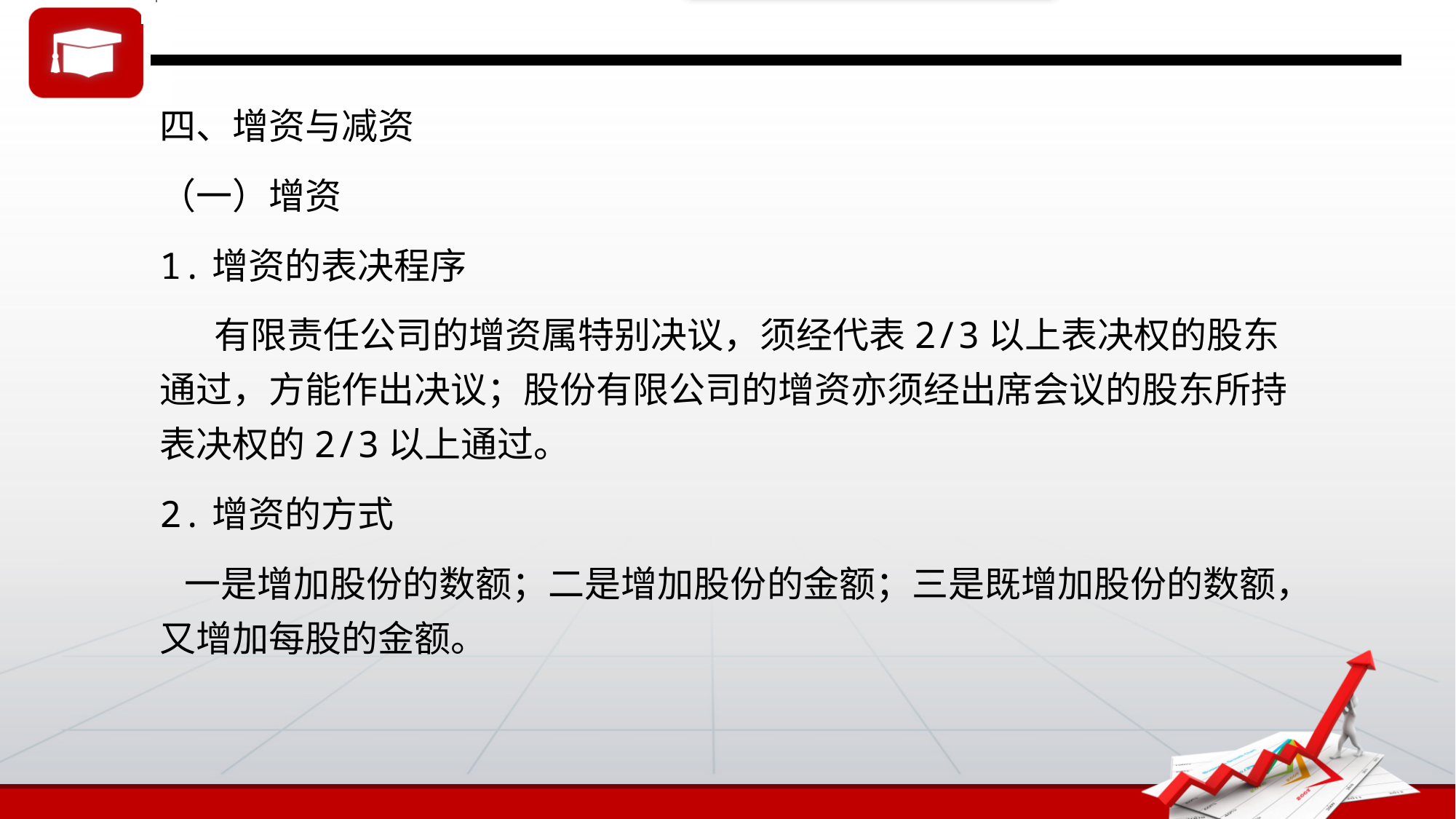

四、增资与减资
（一）增资
1.增资的表决程序
有限责任公司的增资属特别决议，须经代表2/3以上表决权的股东通过，方能作出决议；股份有限公司的增资亦须经出席会议的股东所持表决权的2/3以上通过。
2.增资的方式
  一是增加股份的数额；二是增加股份的金额；三是既增加股份的数额，又增加每股的金额。